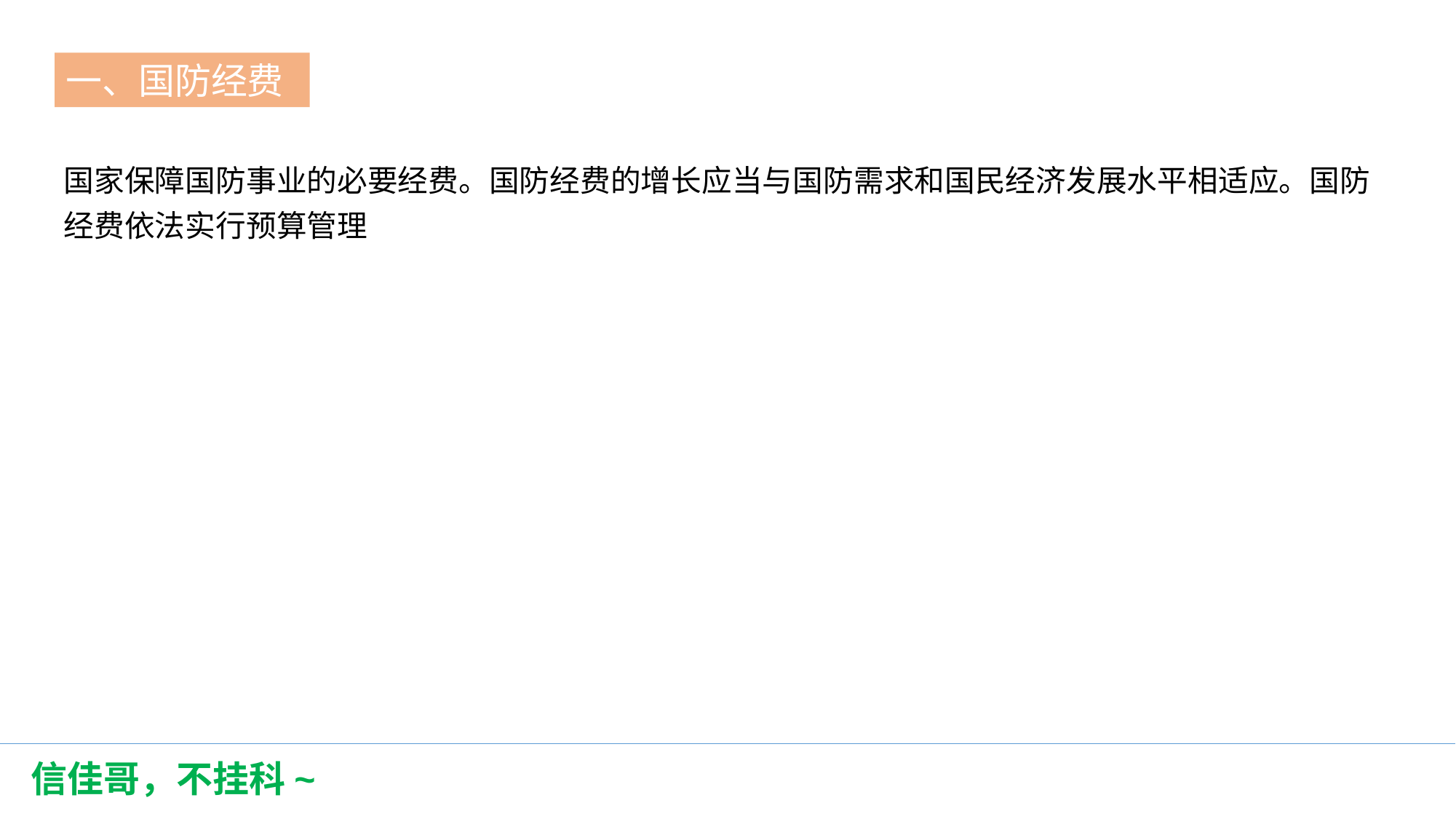

一、国防经费
第一节
国家保障国防事业的必要经费。国防经费的增长应当与国防需求和国民经济发展水平相适应。国防经费依法实行预算管理